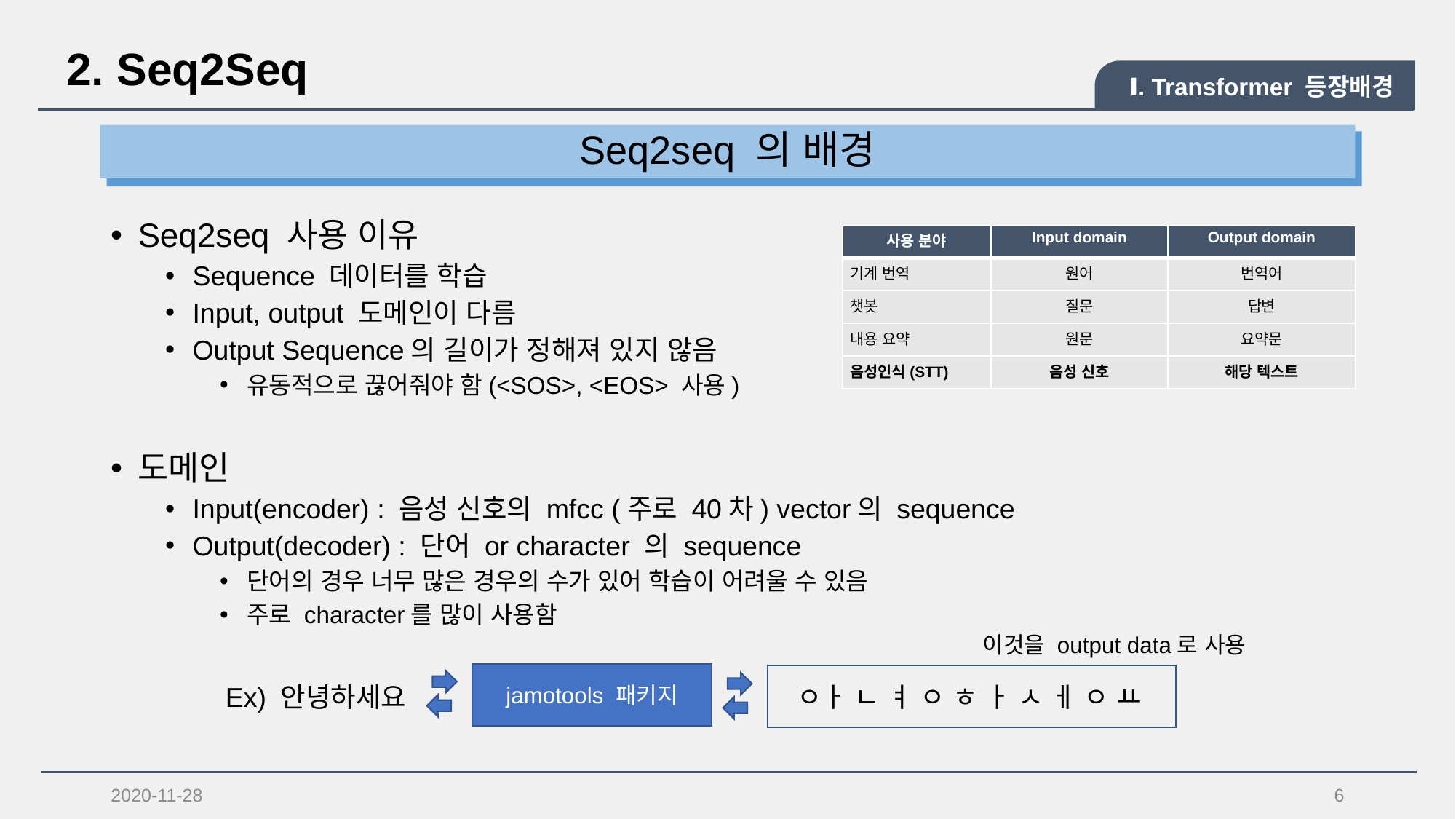

2. Seq2Seq

Ⅰ. Transformer 등장배경

Seq2seq 의 배경

Seq2seq 사용 이유
Sequence 데이터를 학습
Input, output 도메인이 다름
Output Sequence의 길이가 정해져 있지 않음
유동적으로 끊어줘야 함(<SOS>, <EOS> 사용)

도메인
Input(encoder) : 음성 신호의 mfcc (주로 40차) vector의 sequence
Output(decoder) : 단어 or character 의 sequence
단어의 경우 너무 많은 경우의 수가 있어 학습이 어려울 수 있음
주로 character를 많이 사용함
| 사용 분야 | Input domain | Output domain |
| --- | --- | --- |
| 기계 번역 | 원어 | 번역어 |
| 챗봇 | 질문 | 답변 |
| 내용 요약 | 원문 | 요약문 |
| 음성인식(STT) | 음성 신호 | 해당 텍스트 |
이것을 output data로 사용
jamotools 패키지

ㅇㅏ ㄴ ㅕ ㅇ ㅎ ㅏ ㅅ ㅔ ㅇ ㅛ
Ex) 안녕하세요

2020-11-28
6